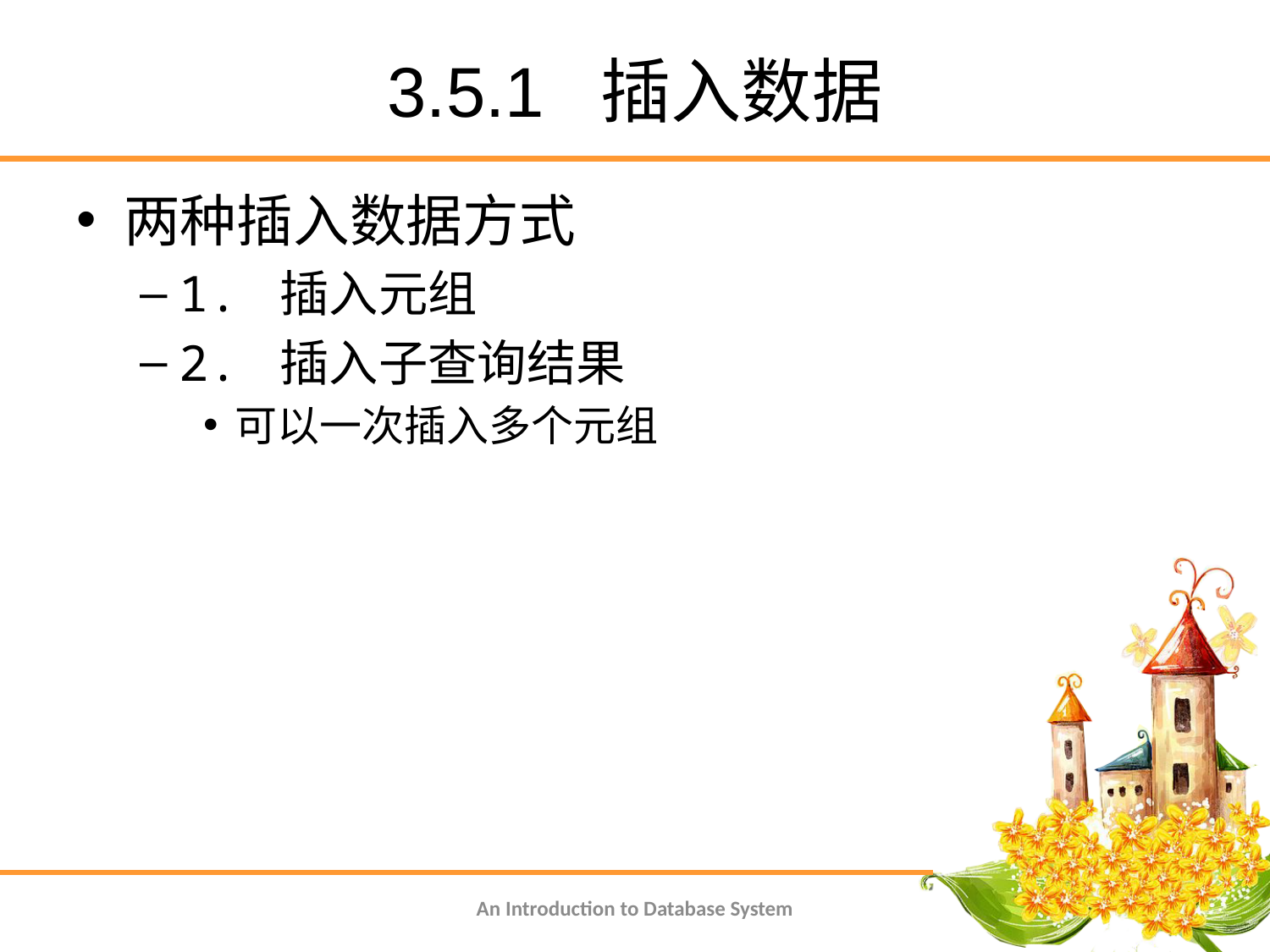

# 3.5.1  插入数据
两种插入数据方式
1. 插入元组
2. 插入子查询结果
可以一次插入多个元组

An Introduction to Database System